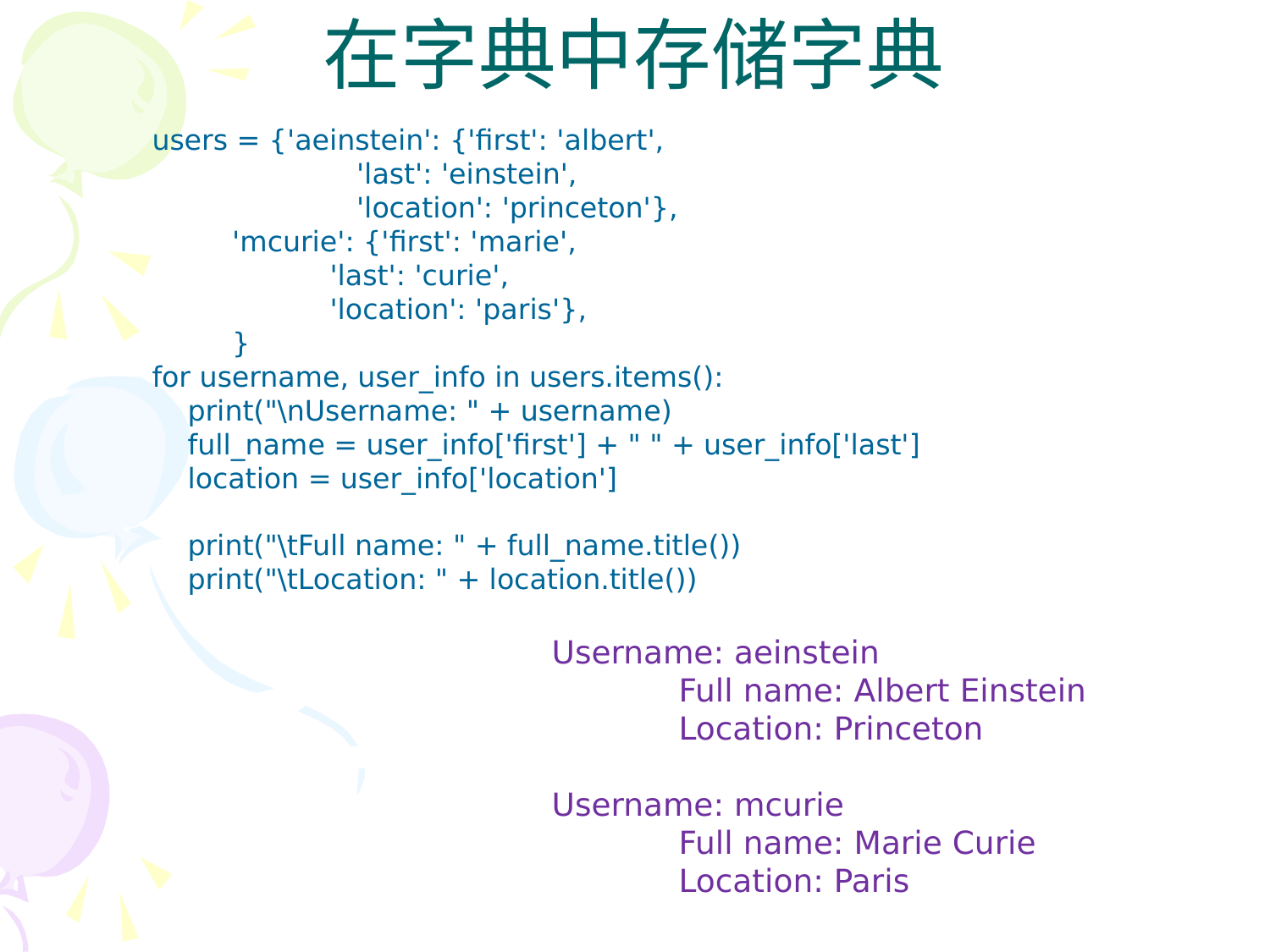

# 在字典中存储字典
users = {'aeinstein': {'first': 'albert',
                       'last': 'einstein',
                       'location': 'princeton'},
         'mcurie': {'first': 'marie',
                    'last': 'curie',
                    'location': 'paris'},
         }
for username, user_info in users.items():
    print("\nUsername: " + username)
    full_name = user_info['first'] + " " + user_info['last']
    location = user_info['location']

    print("\tFull name: " + full_name.title())
    print("\tLocation: " + location.title())
Username: aeinstein
	Full name: Albert Einstein
	Location: Princeton

Username: mcurie
	Full name: Marie Curie
	Location: Paris